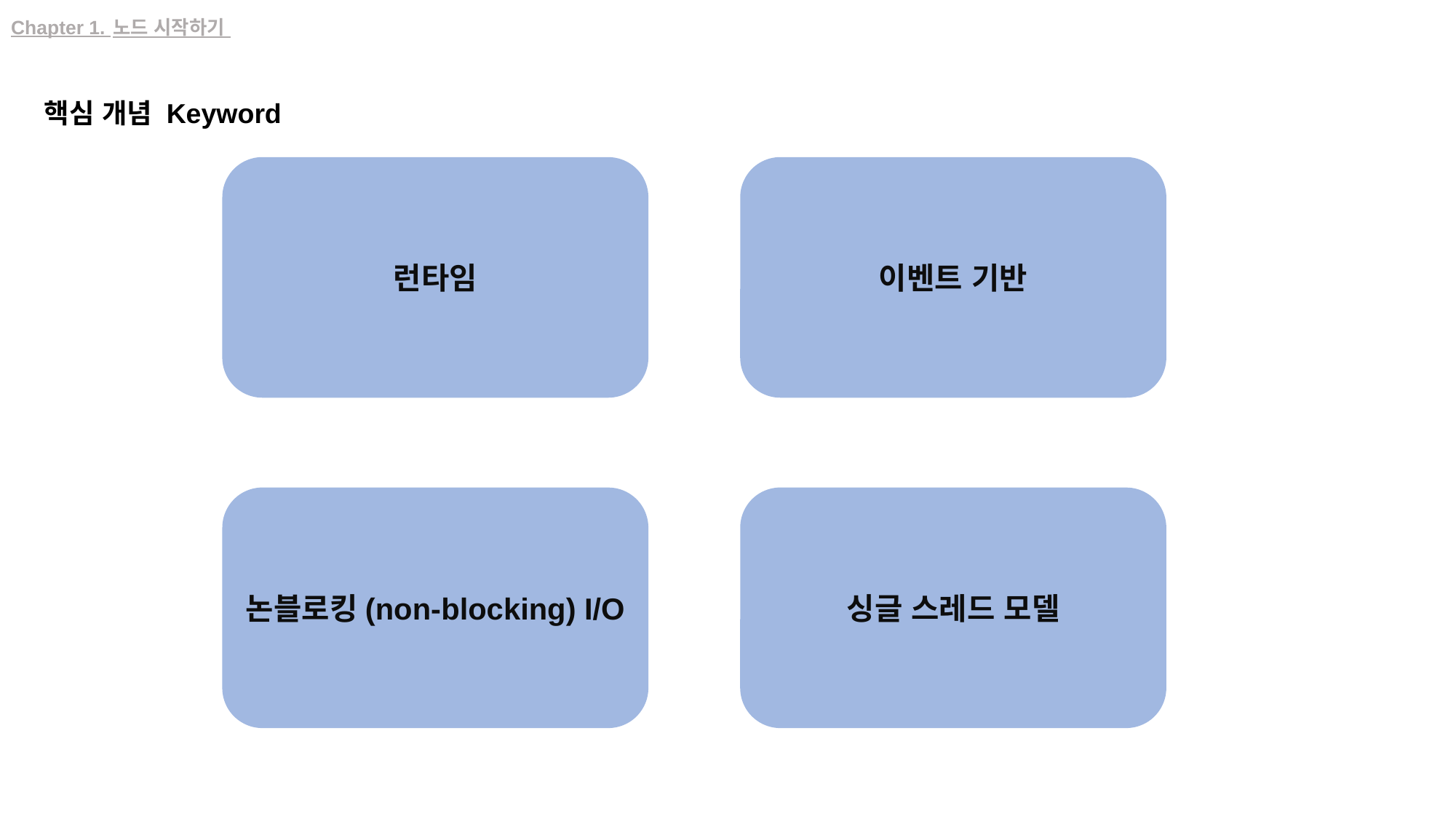

# Chapter 1. 노드 시작하기
핵심 개념 Keyword
런타임
이벤트 기반
논블로킹(non-blocking) I/O
싱글 스레드 모델